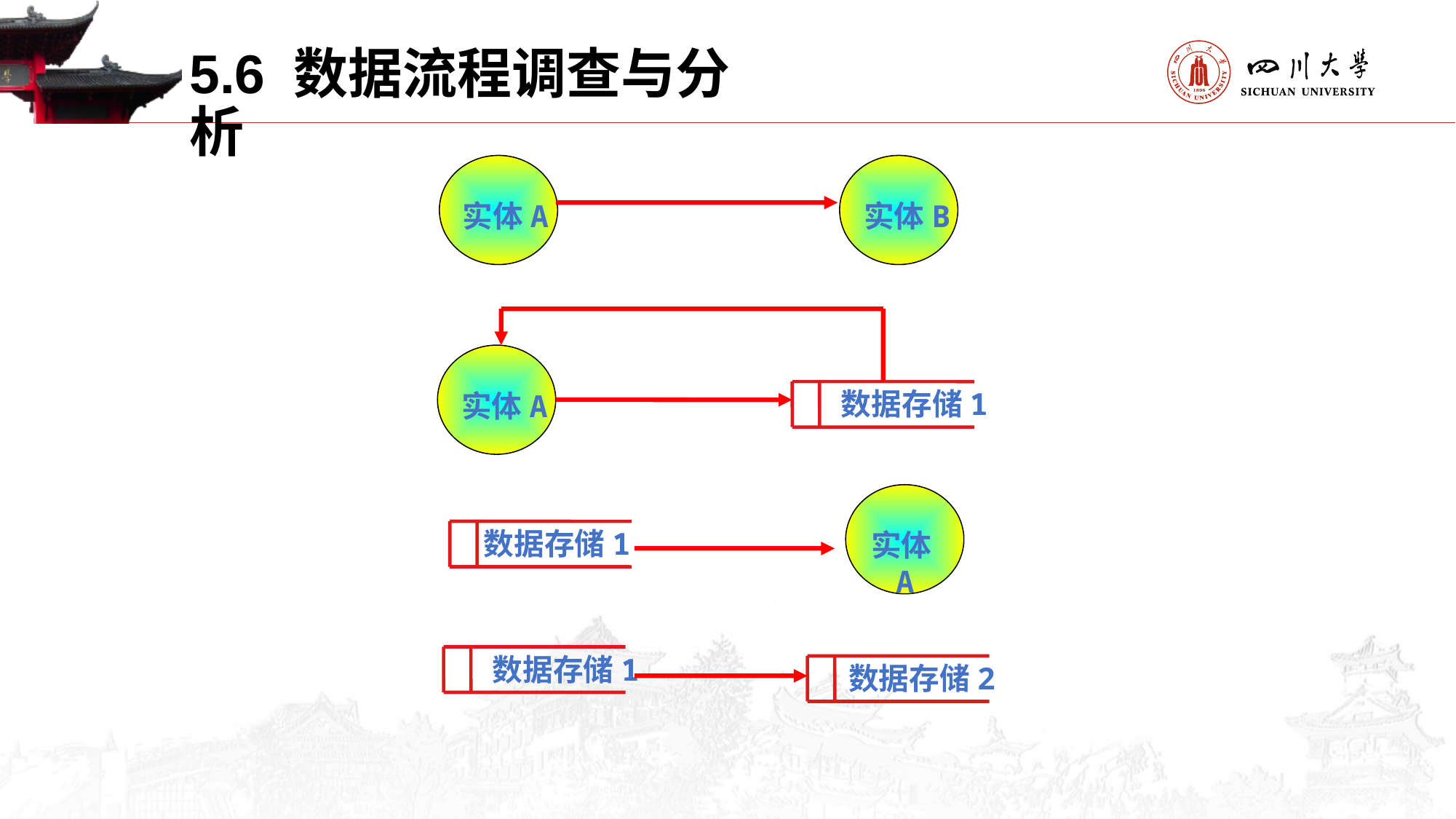

5.6 数据流程调查与分析

实体A
实体B

数据存储1
实体A

数据存储1
实体A

数据存储1

数据存储2